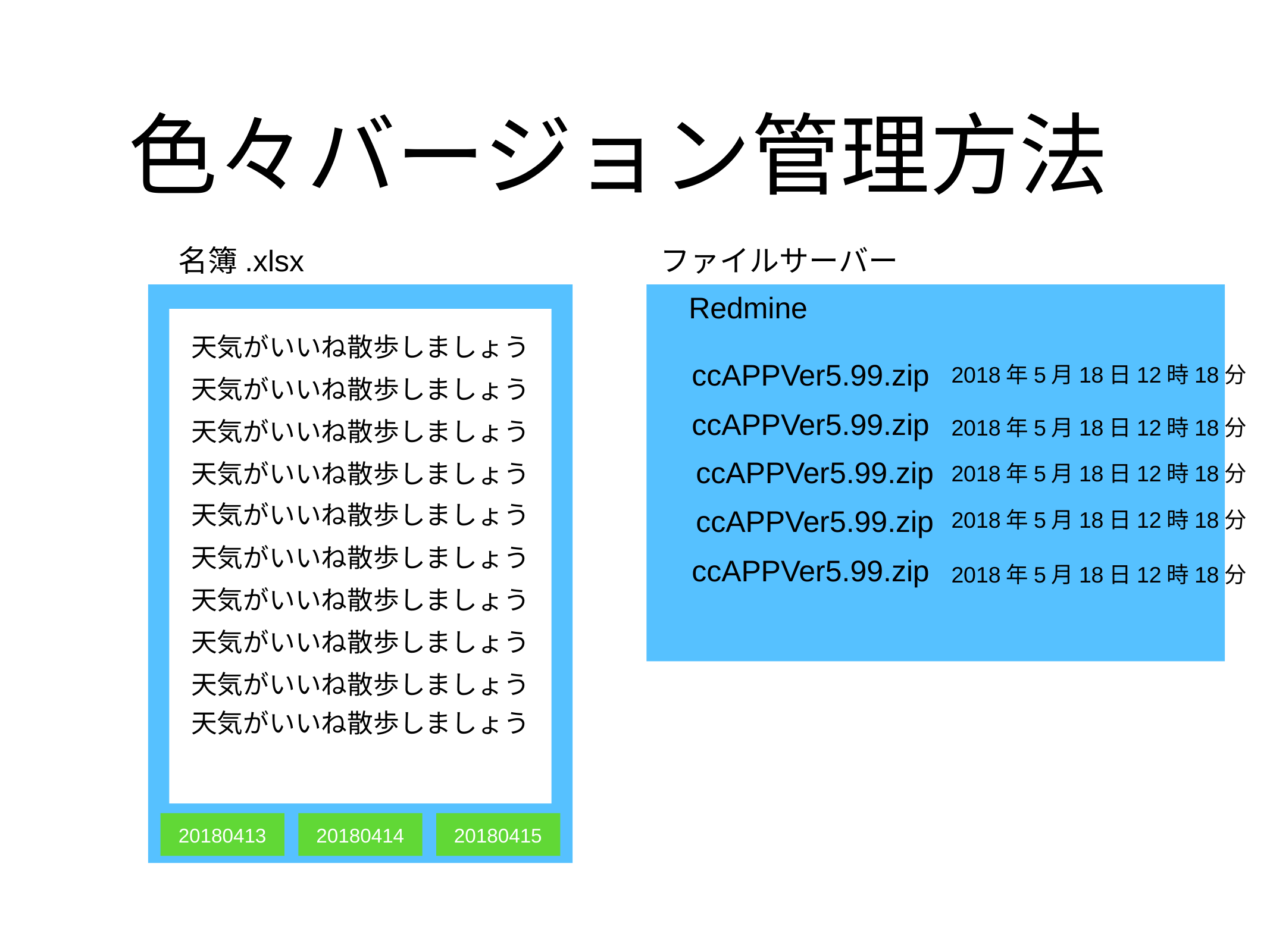

色々バージョン管理方法
名簿.xlsx
ファイルサーバー

Redmine

天気がいいね散歩しましょう
ccAPPVer5.99.zip
2018年5月18日12時18分
天気がいいね散歩しましょう
ccAPPVer5.99.zip
2018年5月18日12時18分
天気がいいね散歩しましょう
ccAPPVer5.99.zip
天気がいいね散歩しましょう
2018年5月18日12時18分
天気がいいね散歩しましょう
ccAPPVer5.99.zip
2018年5月18日12時18分
天気がいいね散歩しましょう
ccAPPVer5.99.zip
2018年5月18日12時18分
天気がいいね散歩しましょう
天気がいいね散歩しましょう
天気がいいね散歩しましょう
天気がいいね散歩しましょう

20180413

20180414

20180415